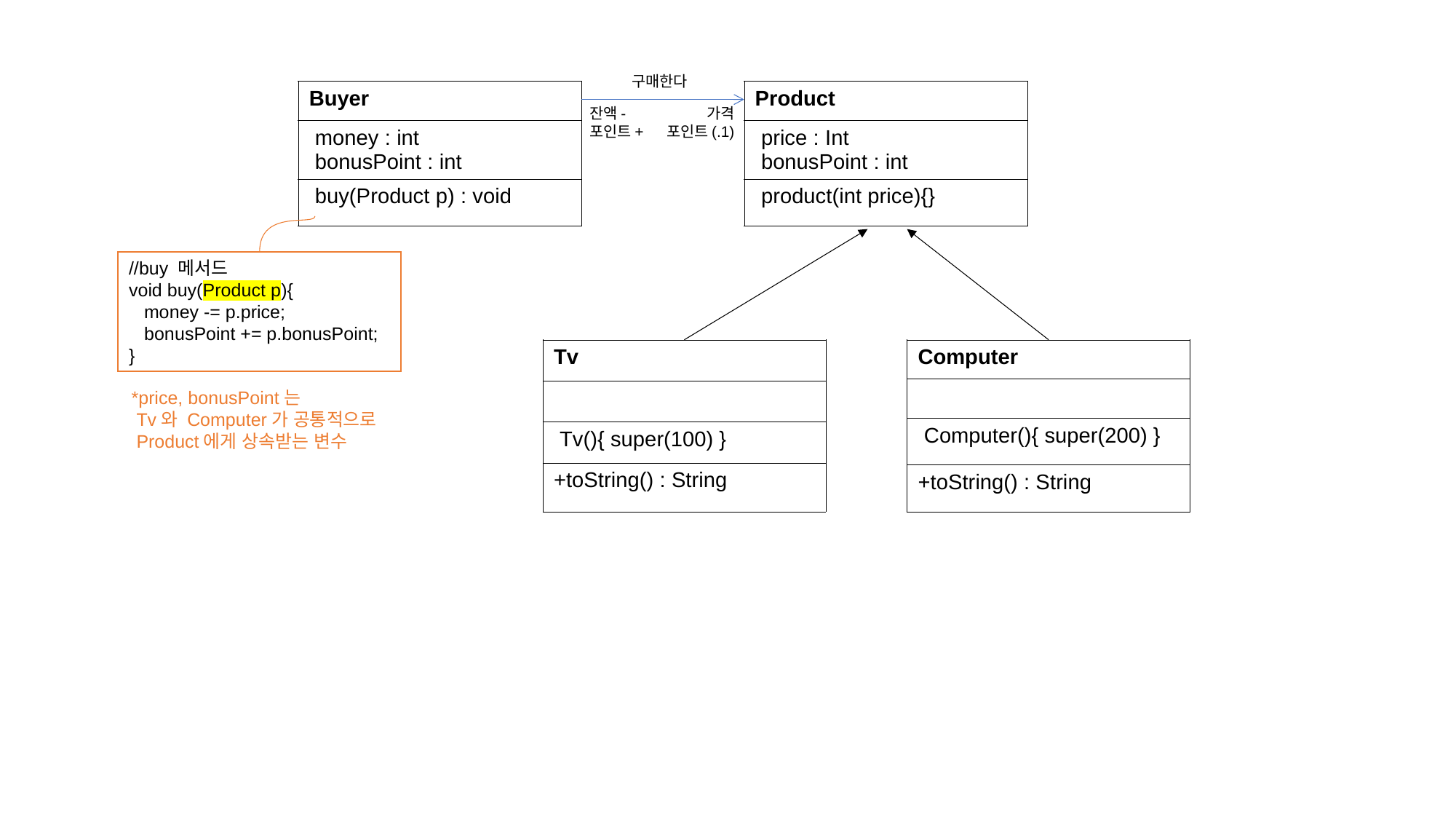

구매한다
| Buyer |
| --- |
| money : int bonusPoint : int |
| buy(Product p) : void |
| Product |
| --- |
| price : Int bonusPoint : int |
| product(int price){} |
잔액-
포인트+
가격
포인트(.1)
//buy 메서드
void buy(Product p){
   money -= p.price;
   bonusPoint += p.bonusPoint;
}
| Tv |
| --- |
|  |
| Tv(){ super(100) } |
| +toString() : String |
| Computer |
| --- |
|  |
| Computer(){ super(200) } |
| +toString() : String |
*price, bonusPoint는
 Tv와 Computer가 공통적으로
 Product에게 상속받는 변수